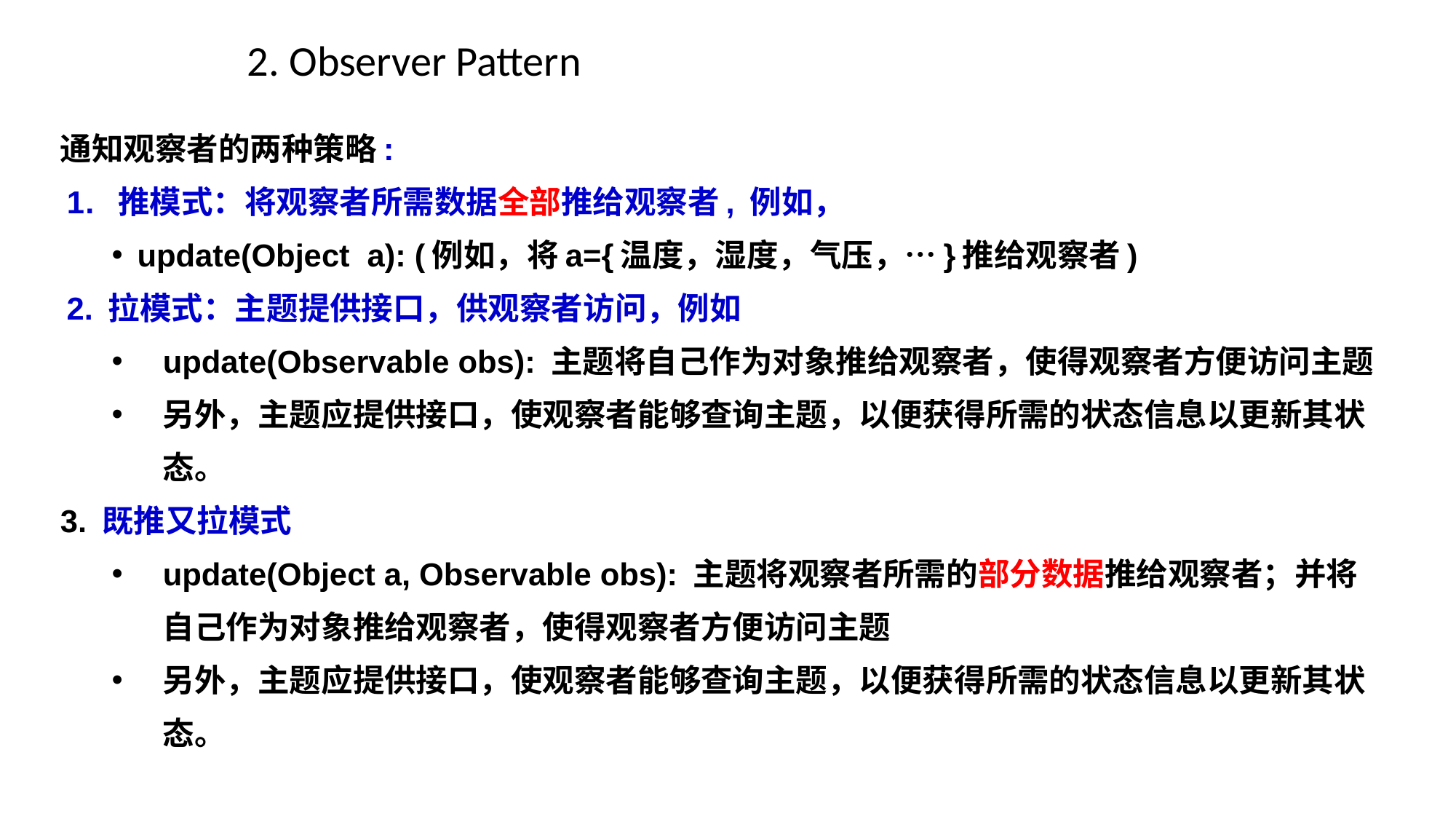

# 2. Observer Pattern
通知观察者的两种策略:
推模式：将观察者所需数据全部推给观察者, 例如，
update(Object  a): (例如，将a={温度，湿度，气压，…}推给观察者)
2. 拉模式：主题提供接口，供观察者访问，例如
update(Observable obs): 主题将自己作为对象推给观察者，使得观察者方便访问主题
另外，主题应提供接口，使观察者能够查询主题，以便获得所需的状态信息以更新其状态。
3. 既推又拉模式
update(Object a, Observable obs): 主题将观察者所需的部分数据推给观察者；并将自己作为对象推给观察者，使得观察者方便访问主题
另外，主题应提供接口，使观察者能够查询主题，以便获得所需的状态信息以更新其状态。